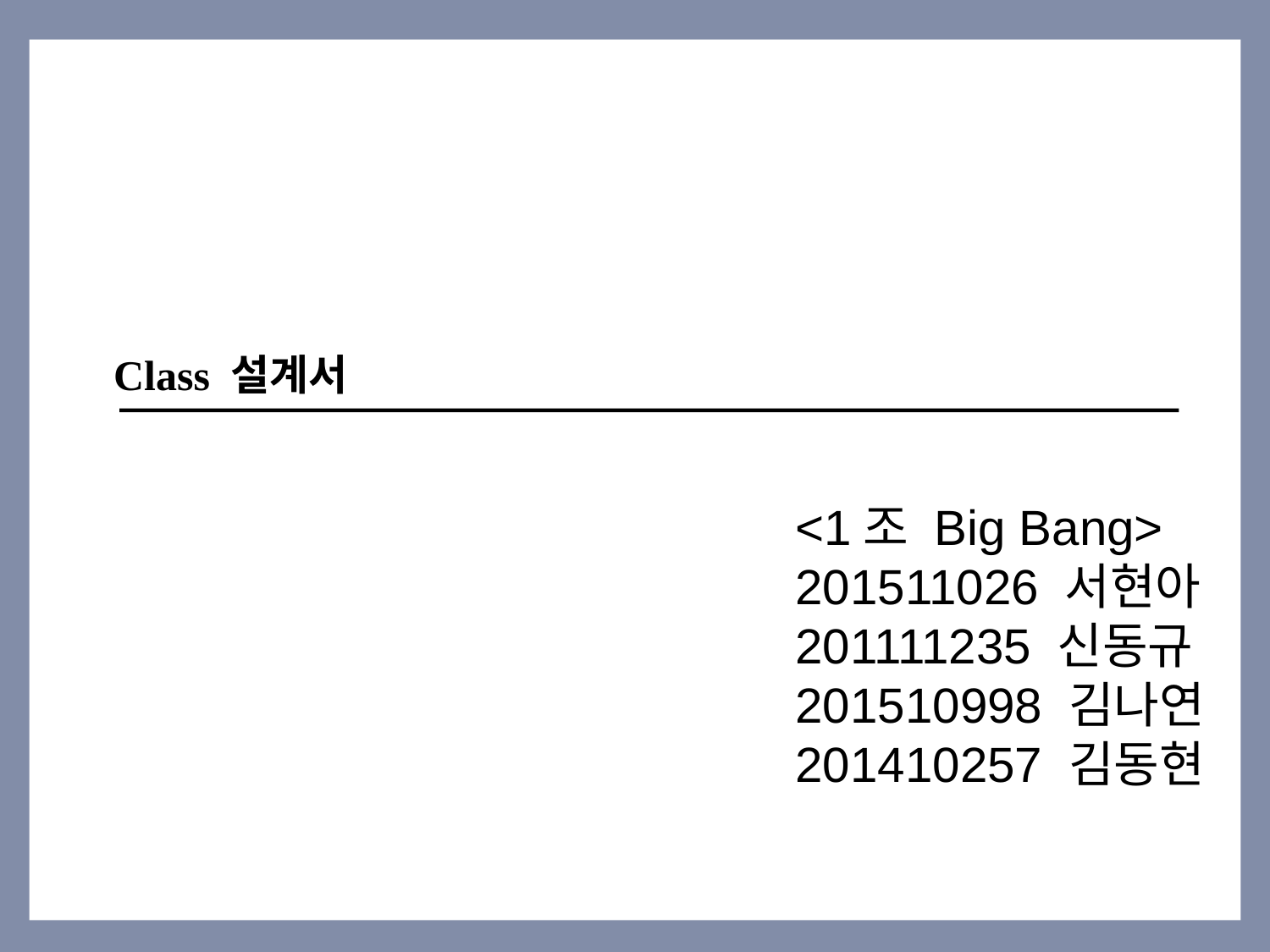

# Class 설계서
<1조 Big Bang>
201511026 서현아
201111235 신동규
201510998 김나연
201410257 김동현